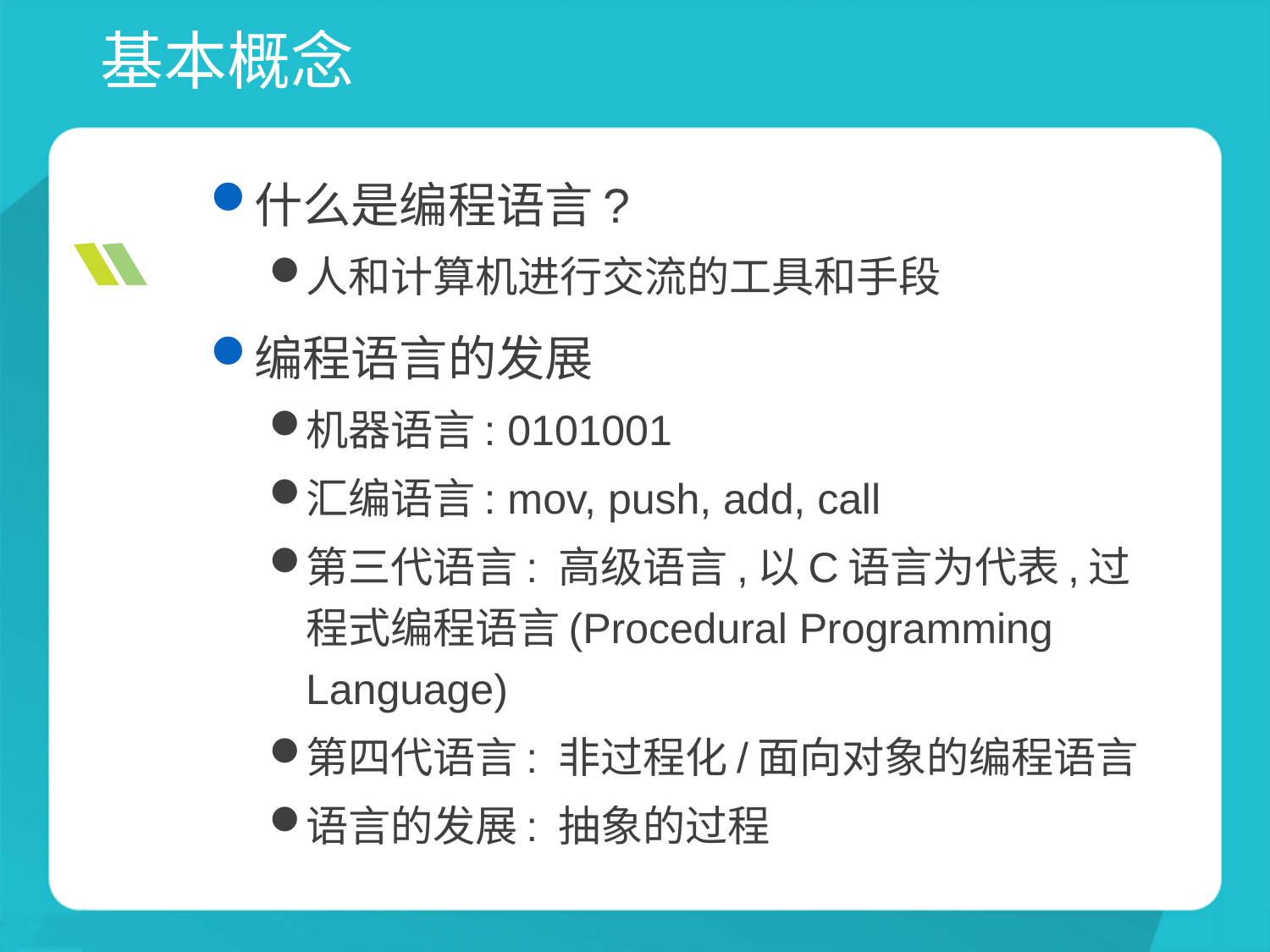

# 基本概念
什么是编程语言?
人和计算机进行交流的工具和手段
编程语言的发展
机器语言: 0101001
汇编语言: mov, push, add, call
第三代语言: 高级语言,以C语言为代表,过程式编程语言(Procedural Programming Language)
第四代语言: 非过程化/面向对象的编程语言
语言的发展: 抽象的过程

7